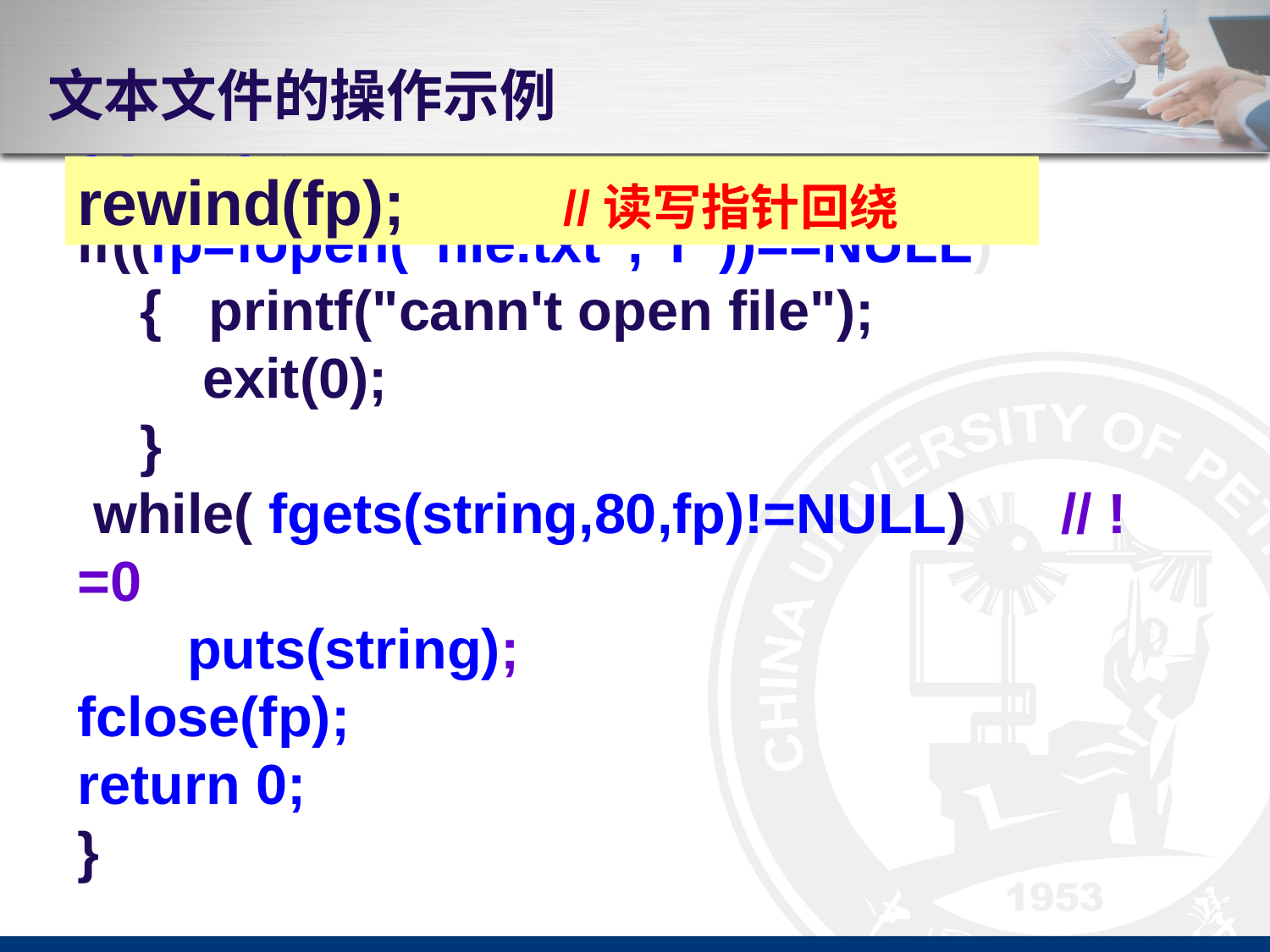

# 文本文件的操作示例
rewind(fp);         //读写指针回绕
fclose(fp);
if((fp=fopen("file.txt","r"))==NULL)
    {   printf("cann't open file");
        exit(0);
    }
 while( fgets(string,80,fp)!=NULL)      // !=0
       puts(string);
fclose(fp);
return 0;
}